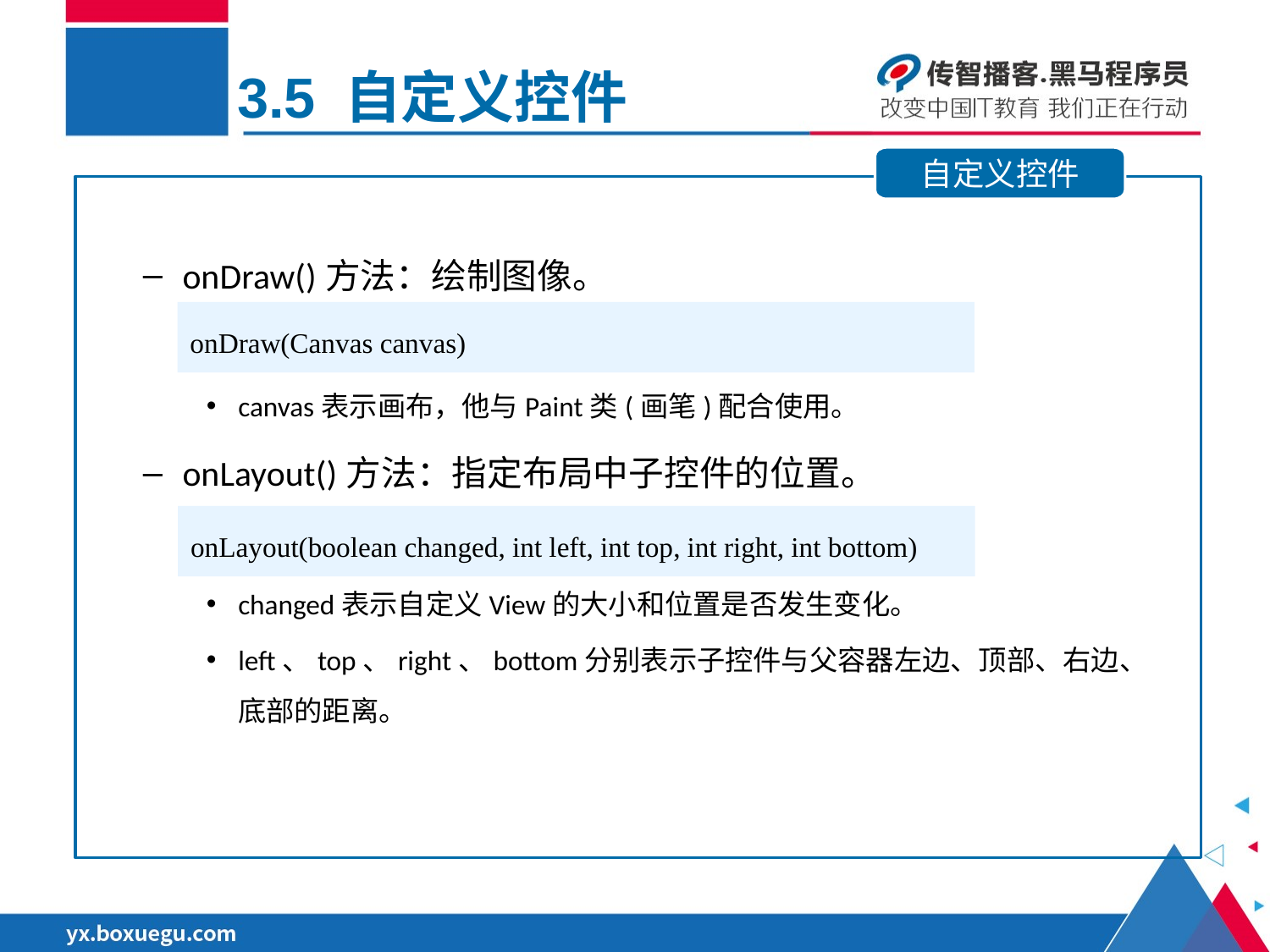

3.5 自定义控件

自定义控件

onDraw()方法：绘制图像。

canvas表示画布，他与Paint类(画笔)配合使用。
onLayout()方法：指定布局中子控件的位置。

changed表示自定义View的大小和位置是否发生变化。
left、top、right、bottom分别表示子控件与父容器左边、顶部、右边、底部的距离。

onDraw(Canvas canvas)
onLayout(boolean changed, int left, int top, int right, int bottom)